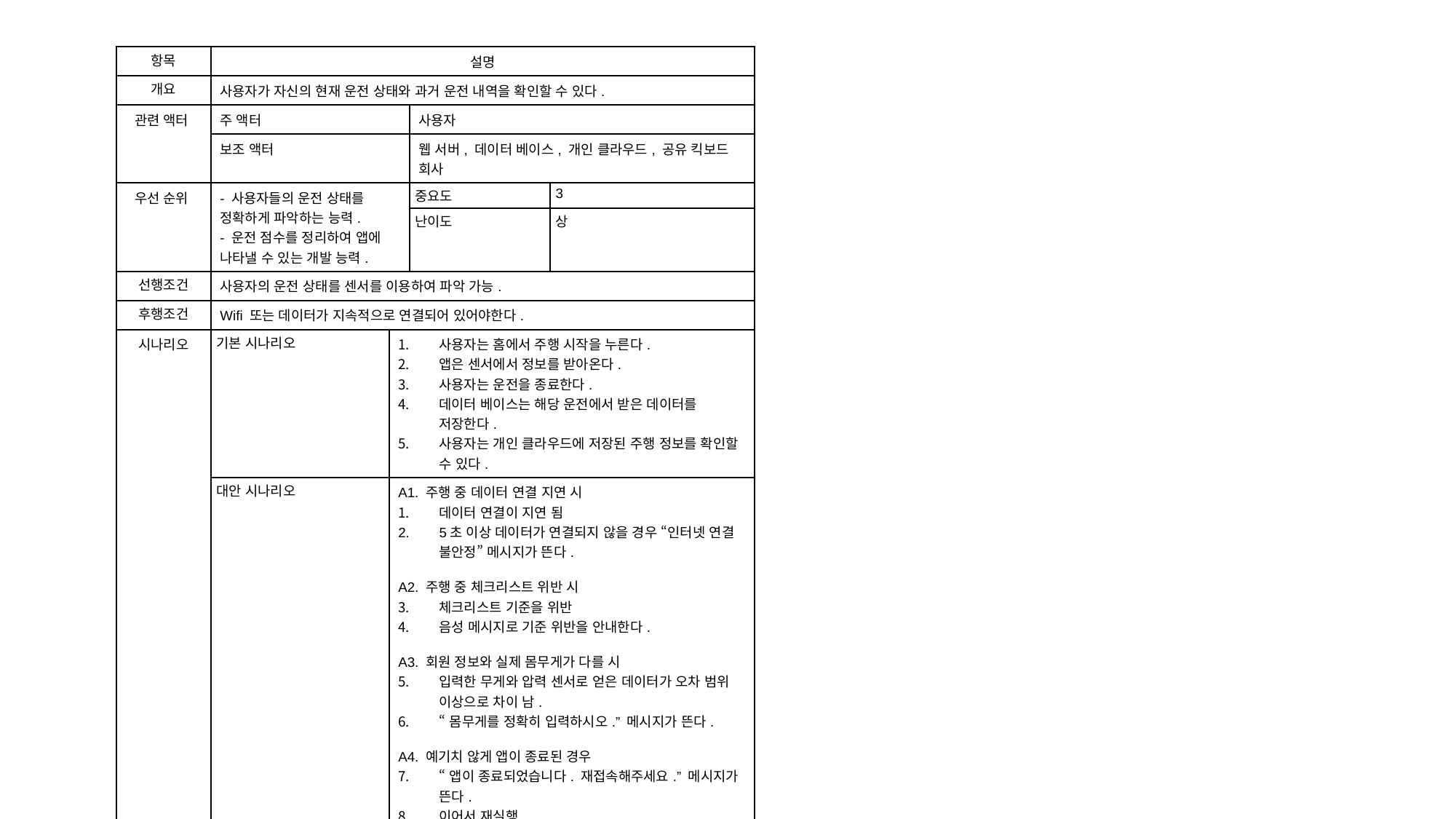

| 항목 | 설명 |  |  |  |
| --- | --- | --- | --- | --- |
| 개요 | 사용자가 자신의 현재 운전 상태와 과거 운전 내역을 확인할 수 있다. |  |  |  |
| 관련 액터 | 주 액터 |  | 사용자 |  |
|  | 보조 액터 |  | 웹 서버, 데이터 베이스, 개인 클라우드, 공유 킥보드 회사 |  |
| 우선 순위 | - 사용자들의 운전 상태를 정확하게 파악하는 능력. - 운전 점수를 정리하여 앱에 나타낼 수 있는 개발 능력. |  | 중요도 | 3 |
|  |  |  | 난이도 | 상 |
| 선행조건 | 사용자의 운전 상태를 센서를 이용하여 파악 가능. |  |  |  |
| 후행조건 | Wifi 또는 데이터가 지속적으로 연결되어 있어야한다. |  |  |  |
| 시나리오 | 기본 시나리오 | 사용자는 홈에서 주행 시작을 누른다. 앱은 센서에서 정보를 받아온다. 사용자는 운전을 종료한다. 데이터 베이스는 해당 운전에서 받은 데이터를 저장한다. 사용자는 개인 클라우드에 저장된 주행 정보를 확인할 수 있다. |  |  |
|  | 대안 시나리오 | A1. 주행 중 데이터 연결 지연 시 데이터 연결이 지연 됨 5초 이상 데이터가 연결되지 않을 경우 “인터넷 연결 불안정” 메시지가 뜬다. A2. 주행 중 체크리스트 위반 시 체크리스트 기준을 위반 음성 메시지로 기준 위반을 안내한다. A3. 회원 정보와 실제 몸무게가 다를 시 입력한 무게와 압력 센서로 얻은 데이터가 오차 범위 이상으로 차이 남. “몸무게를 정확히 입력하시오.” 메시지가 뜬다. A4. 예기치 않게 앱이 종료된 경우 “앱이 종료되었습니다. 재접속해주세요.” 메시지가 뜬다. 이어서 재실행 |  |  |
| 비기능적 요구사항 | - 웹서버의 데이터는 관리자 외에 접근할 수 없다. 기존 데이터는 임의로 삭제할 수 없다. |  |  |  |